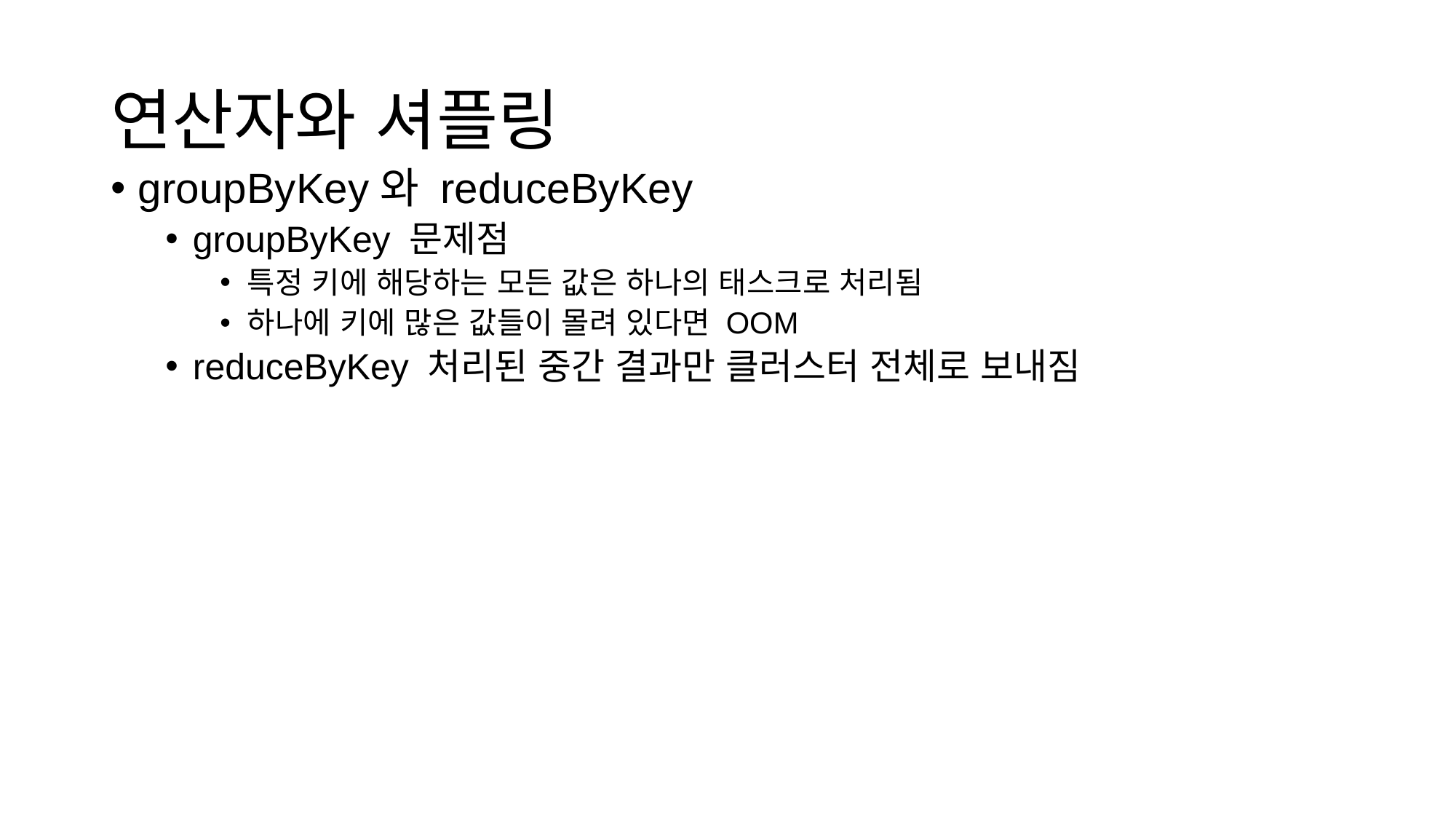

# 연산자와 셔플링
groupByKey와 reduceByKey
groupByKey 문제점
특정 키에 해당하는 모든 값은 하나의 태스크로 처리됨
하나에 키에 많은 값들이 몰려 있다면 OOM
reduceByKey 처리된 중간 결과만 클러스터 전체로 보내짐